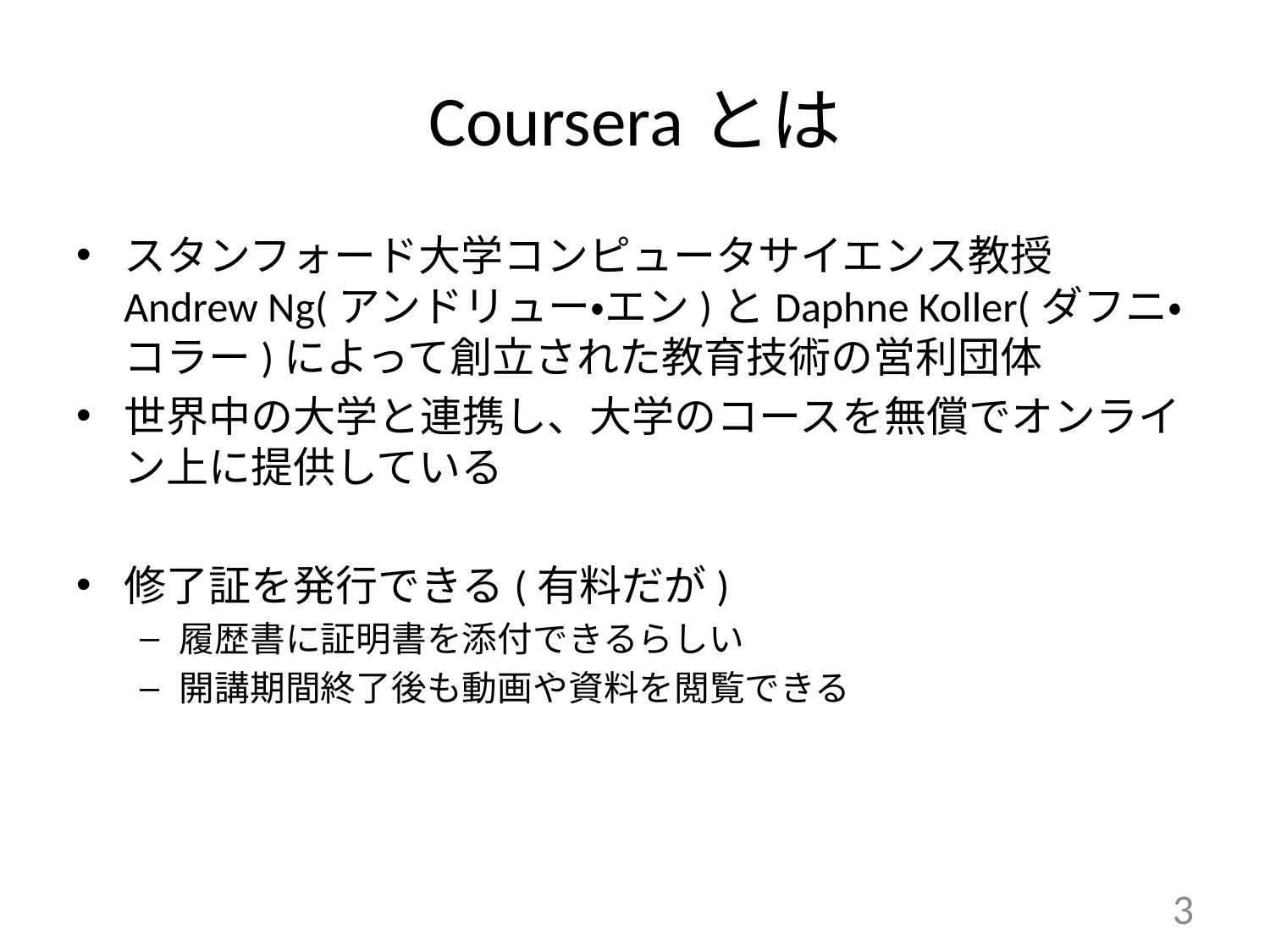

# Courseraとは
スタンフォード大学コンピュータサイエンス教授Andrew Ng(アンドリュー・エン)とDaphne Koller(ダフニ・コラー)によって創立された教育技術の営利団体
世界中の大学と連携し、大学のコースを無償でオンライン上に提供している

修了証を発行できる(有料だが)
履歴書に証明書を添付できるらしい
開講期間終了後も動画や資料を閲覧できる

3